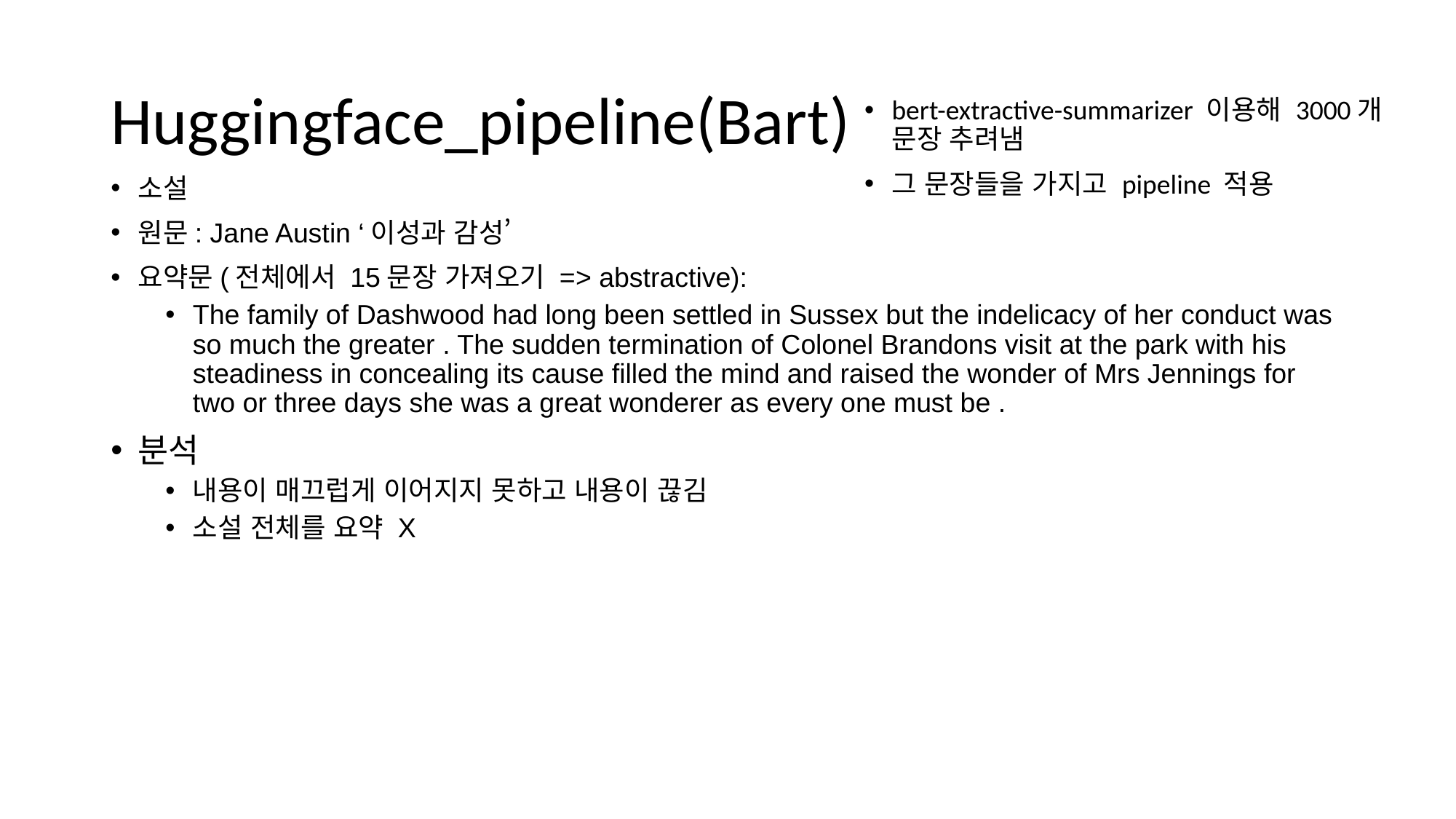

# Huggingface_pipeline(Bart)
bert-extractive-summarizer 이용해 3000개 문장 추려냄
그 문장들을 가지고 pipeline 적용

소설
원문: Jane Austin ‘이성과 감성’
요약문(전체에서 15문장 가져오기 => abstractive):
The family of Dashwood had long been settled in Sussex but the indelicacy of her conduct was so much the greater . The sudden termination of Colonel Brandons visit at the park with his steadiness in concealing its cause filled the mind and raised the wonder of Mrs Jennings for two or three days she was a great wonderer as every one must be .
분석
내용이 매끄럽게 이어지지 못하고 내용이 끊김
소설 전체를 요약 X